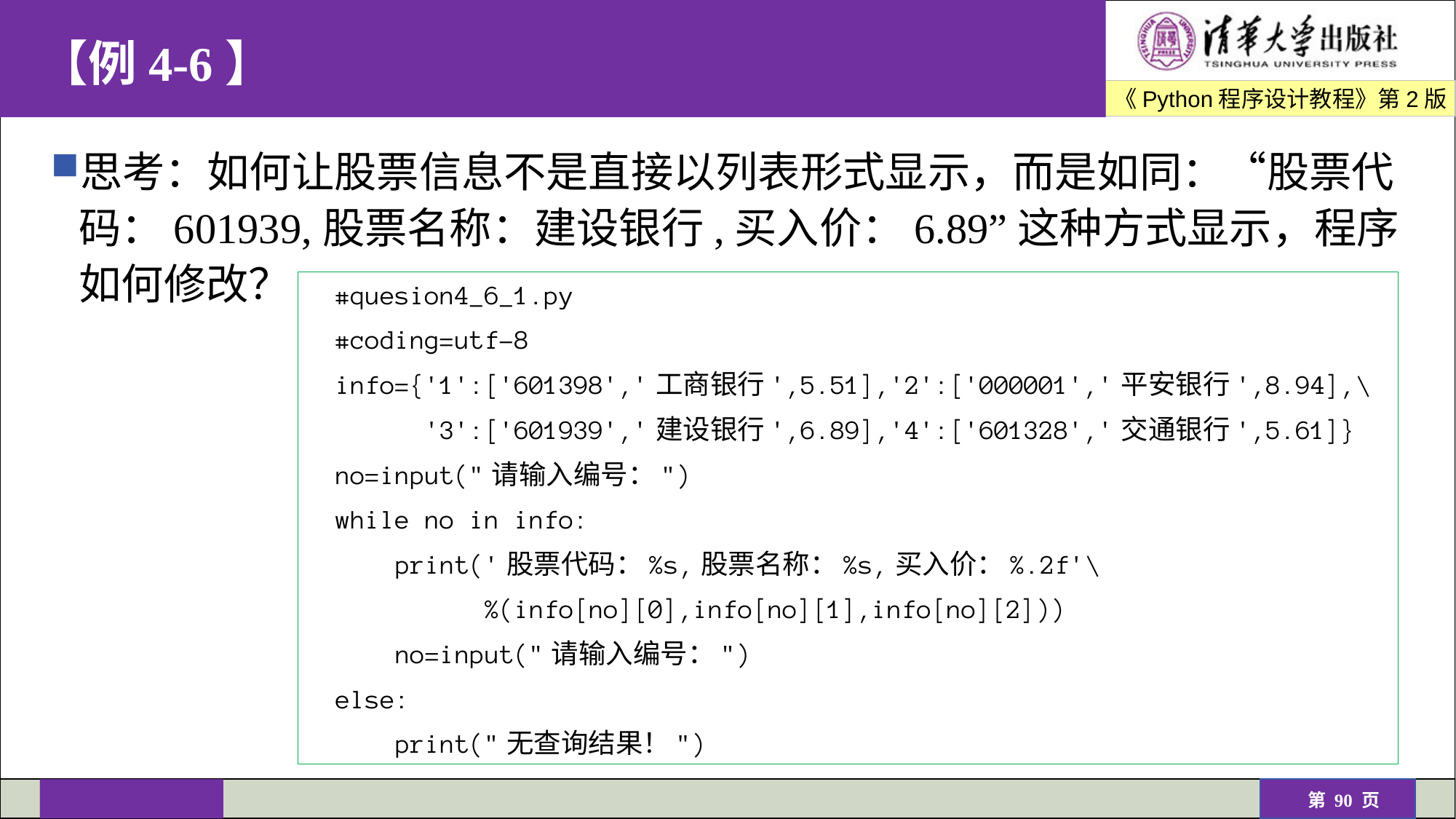

# 【例4-6】
思考：如何让股票信息不是直接以列表形式显示，而是如同：“股票代码：601939,股票名称：建设银行,买入价：6.89”这种方式显示，程序如何修改？
#quesion4_6_1.py
#coding=utf-8
info={'1':['601398','工商银行',5.51],'2':['000001','平安银行',8.94],\
      '3':['601939','建设银行',6.89],'4':['601328','交通银行',5.61]}
no=input("请输入编号：")
while no in info:
    print('股票代码：%s,股票名称：%s,买入价：%.2f'\
          %(info[no][0],info[no][1],info[no][2]))
    no=input("请输入编号：")
else:
    print("无查询结果！")